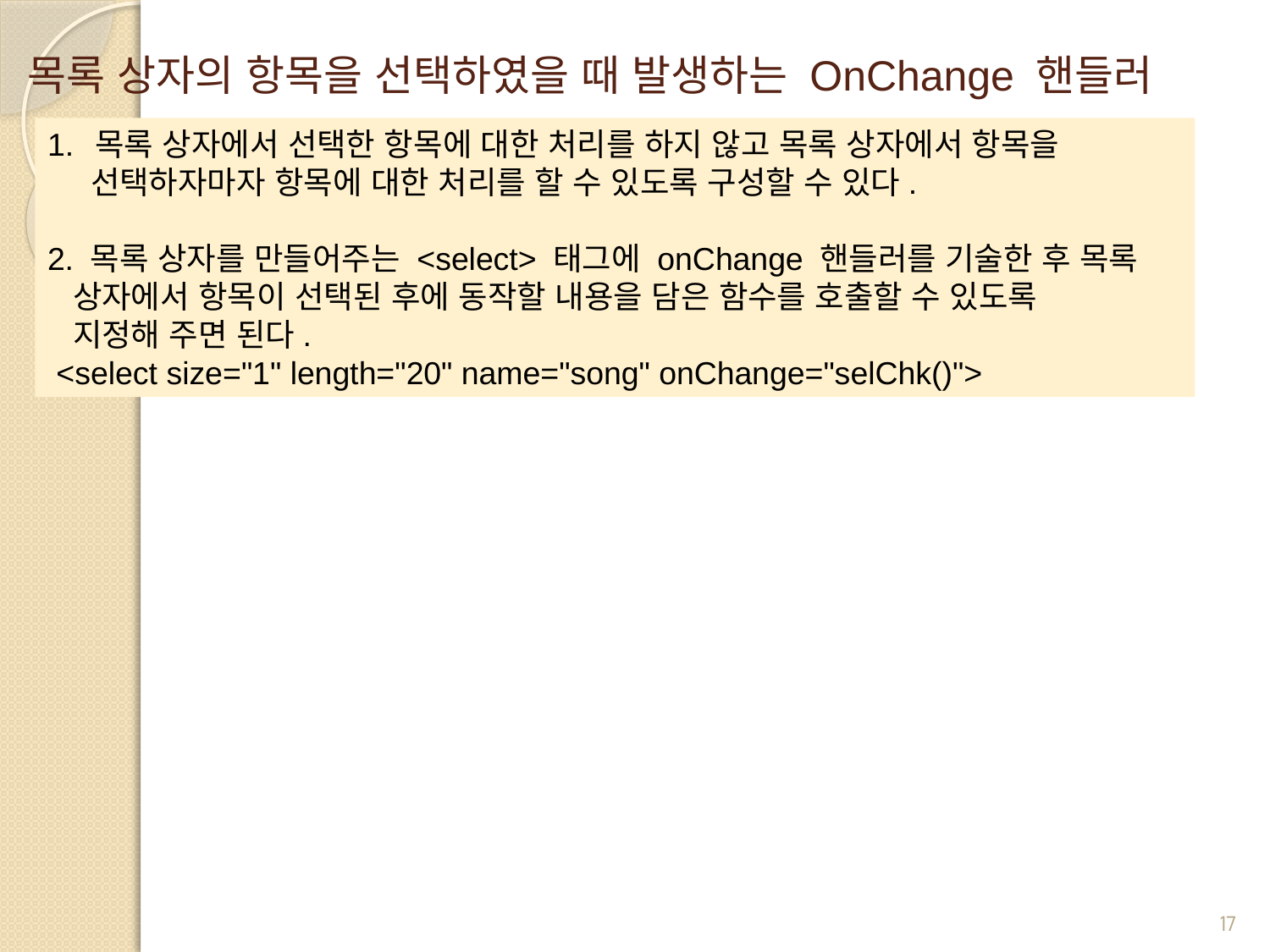

# 목록 상자의 항목을 선택하였을 때 발생하는 OnChange 핸들러
목록 상자에서 선택한 항목에 대한 처리를 하지 않고 목록 상자에서 항목을
    선택하자마자 항목에 대한 처리를 할 수 있도록 구성할 수 있다.

2. 목록 상자를 만들어주는 <select> 태그에 onChange 핸들러를 기술한 후 목록
  상자에서 항목이 선택된 후에 동작할 내용을 담은 함수를 호출할 수 있도록
  지정해 주면 된다.
 <select size="1" length="20" name="song" onChange="selChk()">
17